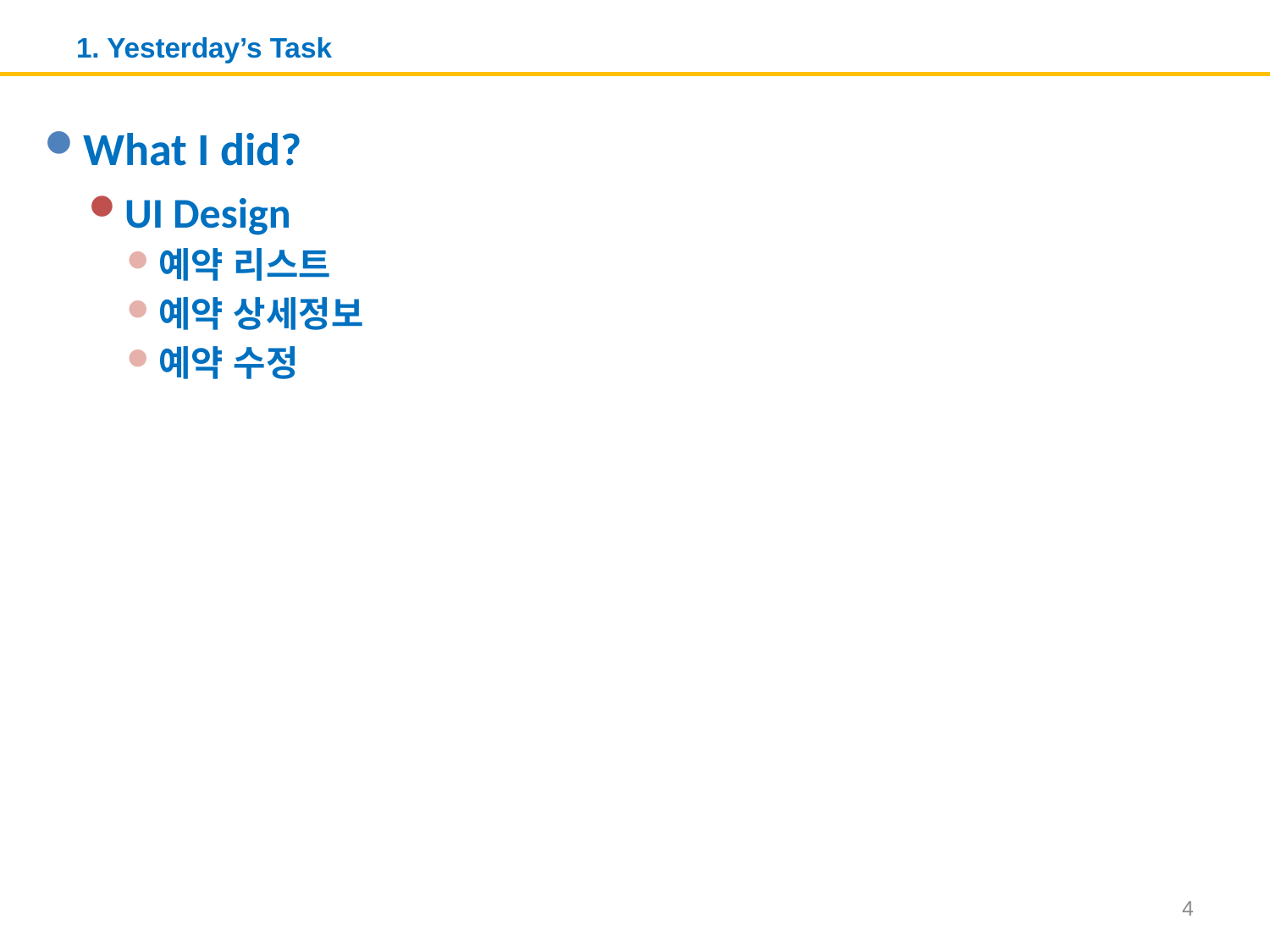

# 1. Yesterday’s Task
What I did?
UI Design
예약 리스트
예약 상세정보
예약 수정

4